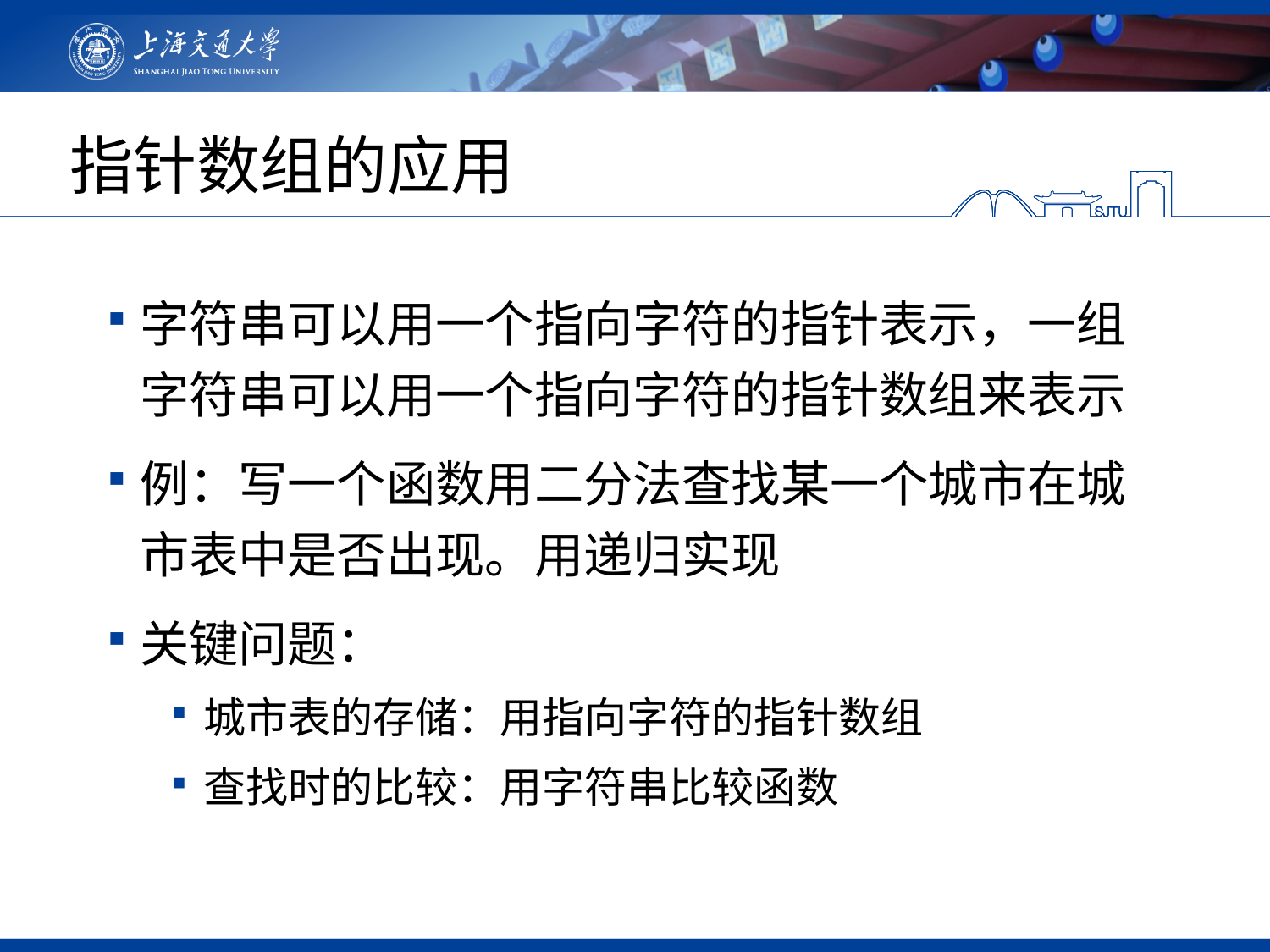

# 指针数组的应用
字符串可以用一个指向字符的指针表示，一组字符串可以用一个指向字符的指针数组来表示
例：写一个函数用二分法查找某一个城市在城市表中是否出现。用递归实现
关键问题：
城市表的存储：用指向字符的指针数组
查找时的比较：用字符串比较函数